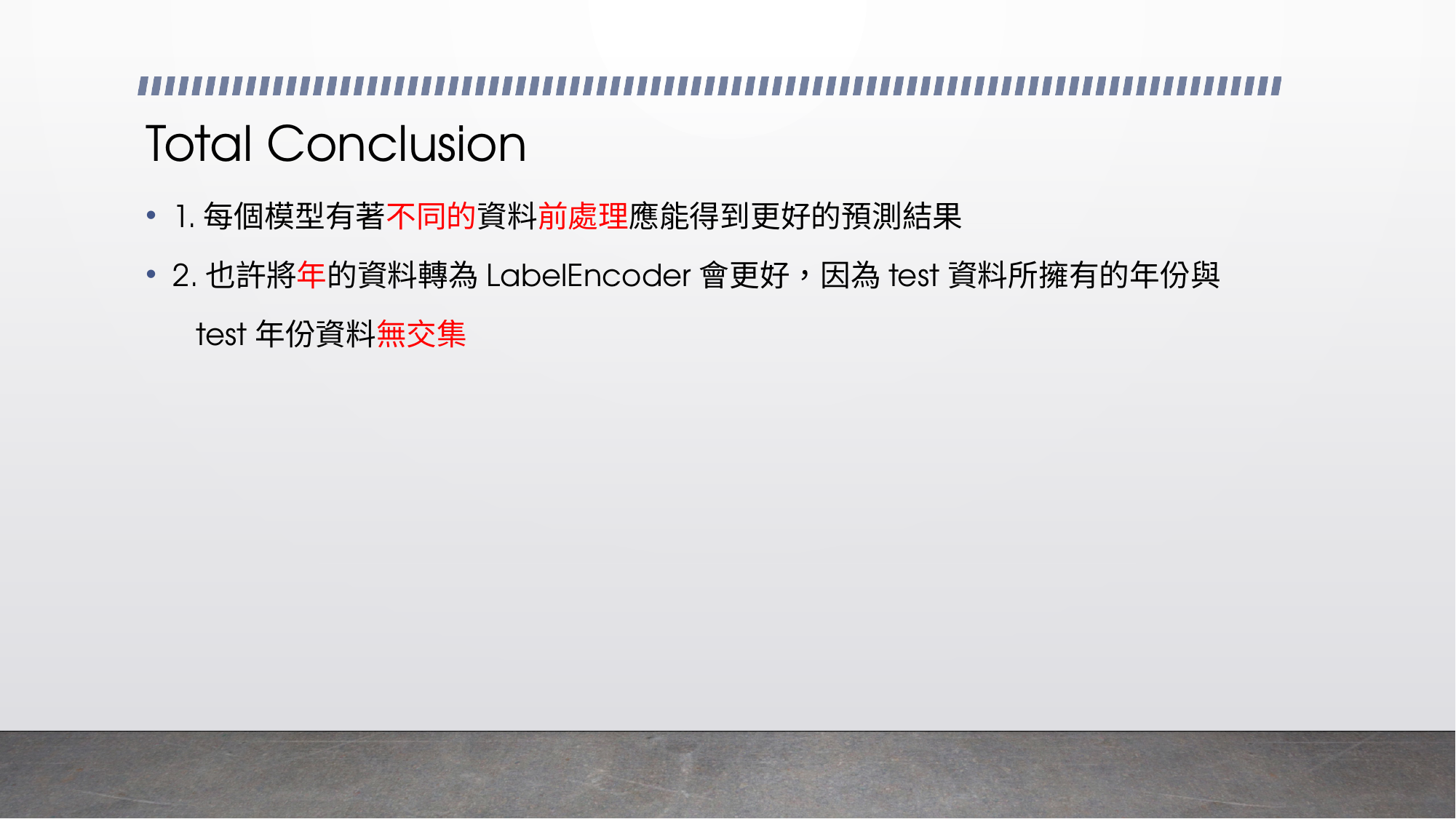

# Total Conclusion
1.每個模型有著不同的資料前處理應能得到更好的預測結果
2.也許將年的資料轉為LabelEncoder會更好，因為test資料所擁有的年份與
      test年份資料無交集